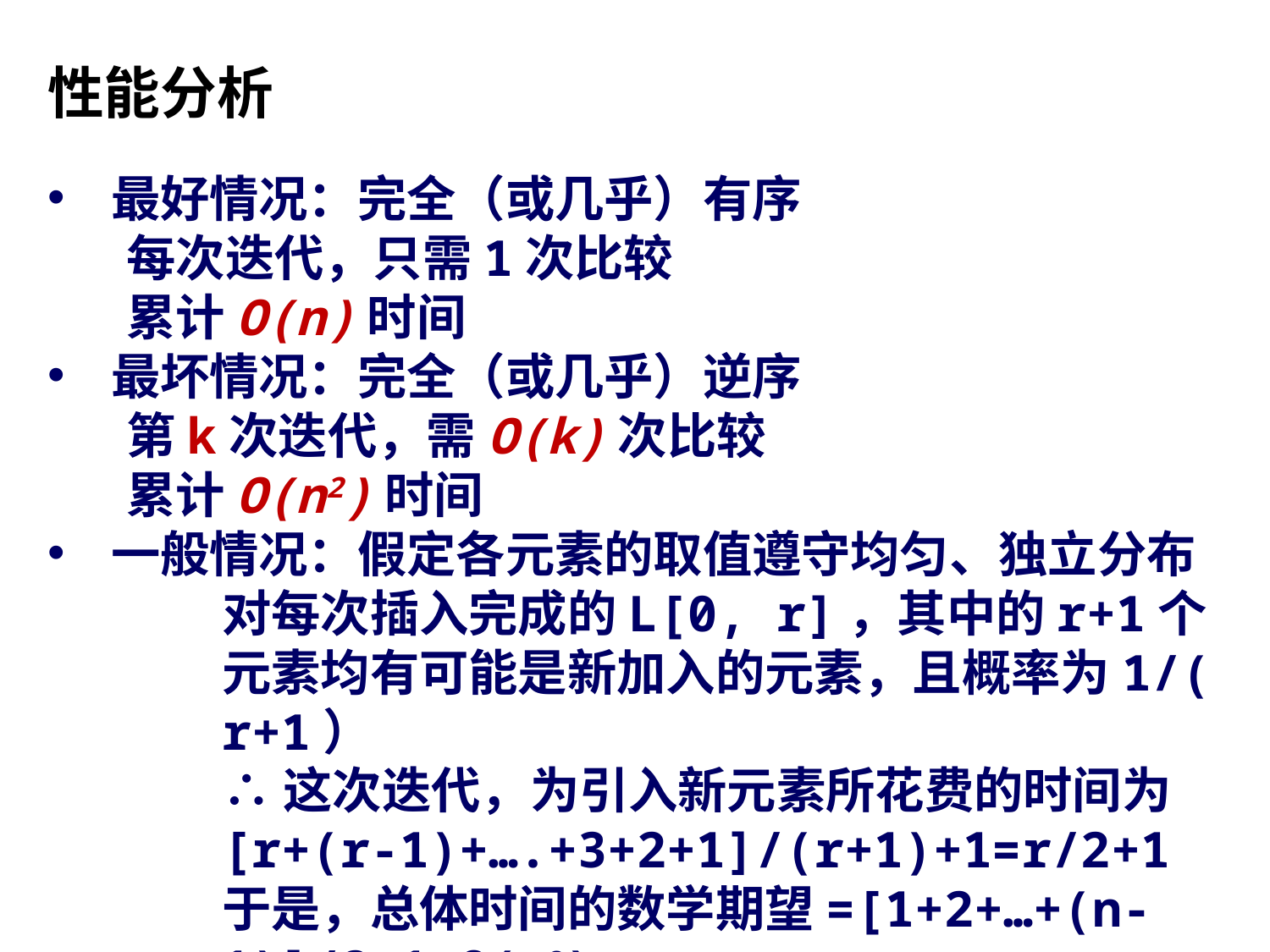

性能分析
最好情况：完全（或几乎）有序
      每次迭代，只需1次比较
      累计O(n)时间
最坏情况：完全（或几乎）逆序
      第k次迭代，需O(k)次比较
      累计O(n2)时间
一般情况：假定各元素的取值遵守均匀、独立分布
对每次插入完成的L[0, r]，其中的r+1个元素均有可能是新加入的元素，且概率为1/(r+1）
∴这次迭代，为引入新元素所花费的时间为
[r+(r-1)+….+3+2+1]/(r+1)+1=r/2+1
于是，总体时间的数学期望=[1+2+…+(n-1)]/2+1=O(n2)